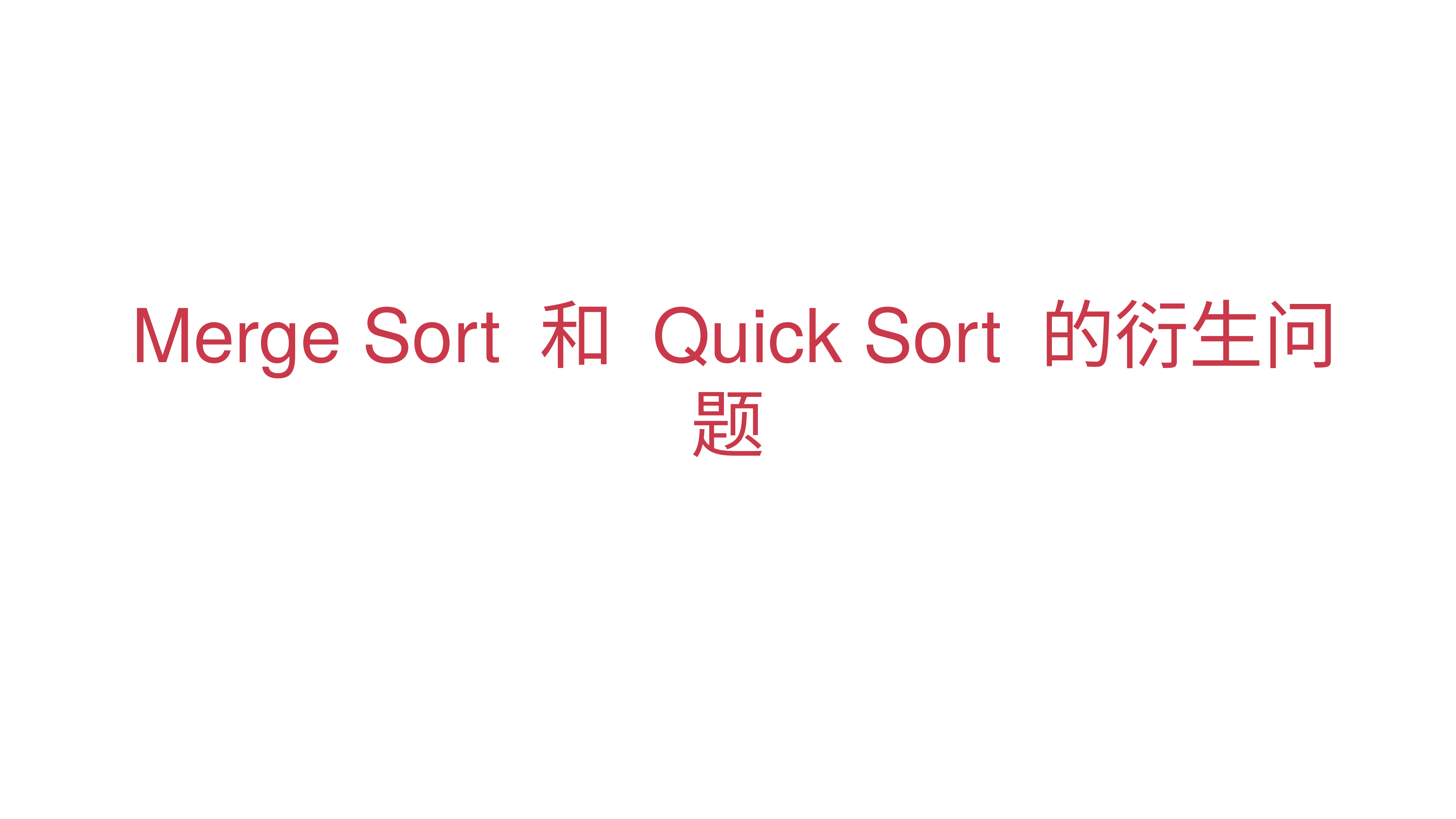

# Merge Sort 和 Quick Sort 的衍生问题